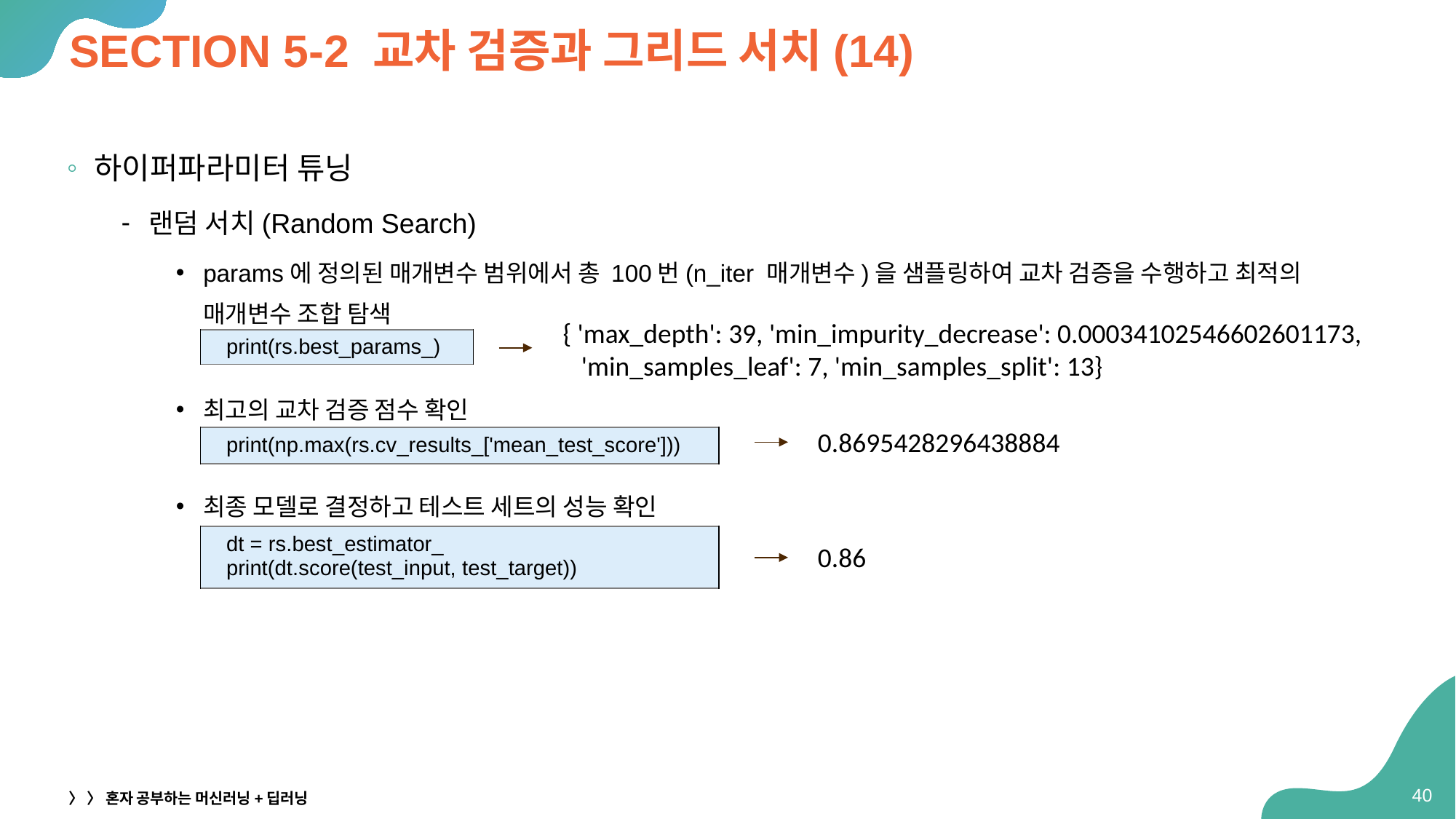

# SECTION 5-2 교차 검증과 그리드 서치(14)
하이퍼파라미터 튜닝
랜덤 서치(Random Search)
params에 정의된 매개변수 범위에서 총 100번(n_iter 매개변수)을 샘플링하여 교차 검증을 수행하고 최적의 매개변수 조합 탐색

최고의 교차 검증 점수 확인

최종 모델로 결정하고 테스트 세트의 성능 확인
{ 'max_depth': 39, 'min_impurity_decrease': 0.00034102546602601173,
   'min_samples_leaf': 7, 'min_samples_split': 13}
| print(rs.best\_params\_) |
| --- |
0.8695428296438884
| print(np.max(rs.cv\_results\_['mean\_test\_score'])) |
| --- |
| dt = rs.best\_estimator\_ print(dt.score(test\_input, test\_target)) |
| --- |
0.86
40
〉 〉 혼자 공부하는 머신러닝+딥러닝